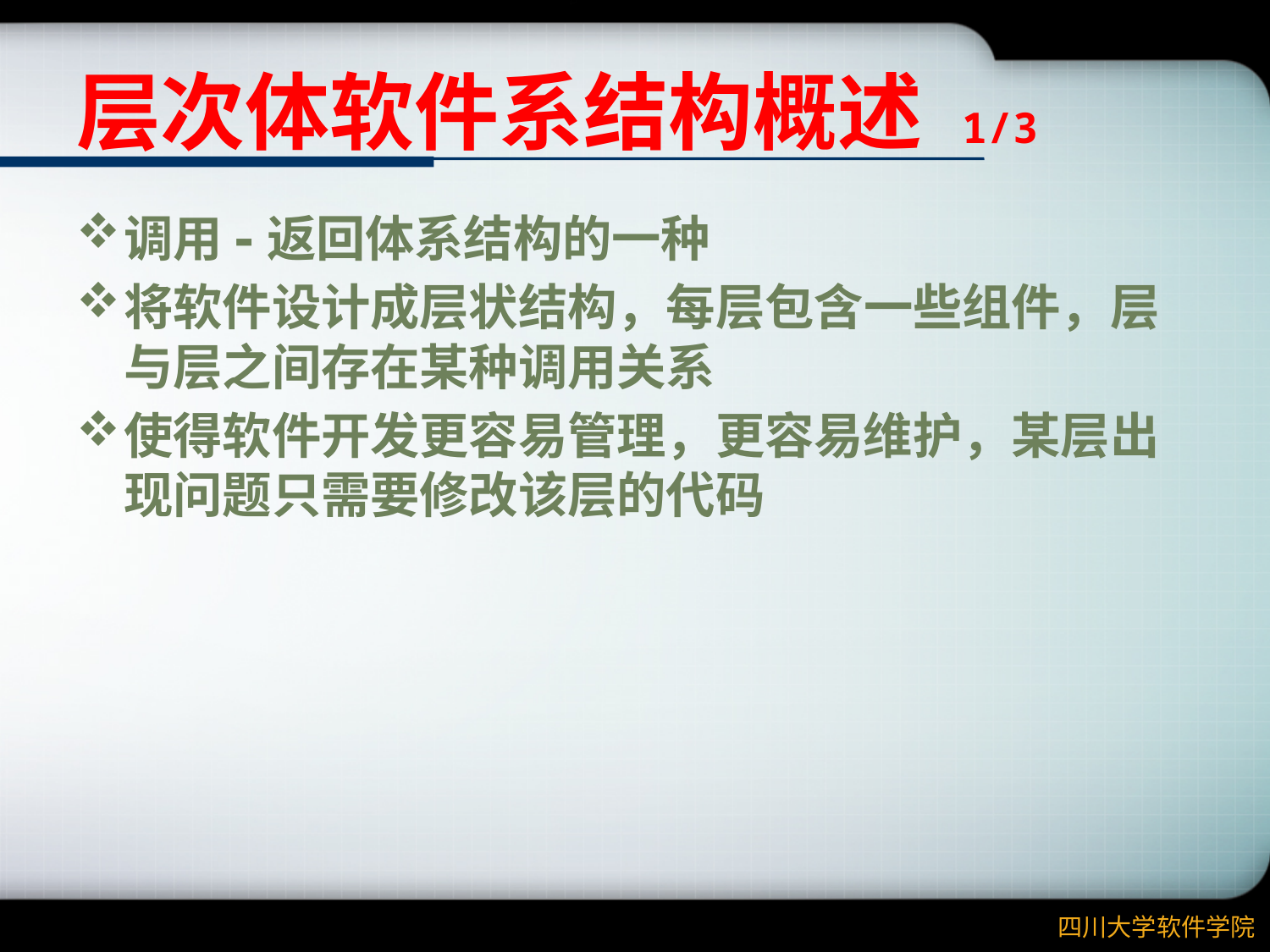

# 层次体软件系结构概述 1/3
调用-返回体系结构的一种
将软件设计成层状结构，每层包含一些组件，层与层之间存在某种调用关系
使得软件开发更容易管理，更容易维护，某层出现问题只需要修改该层的代码